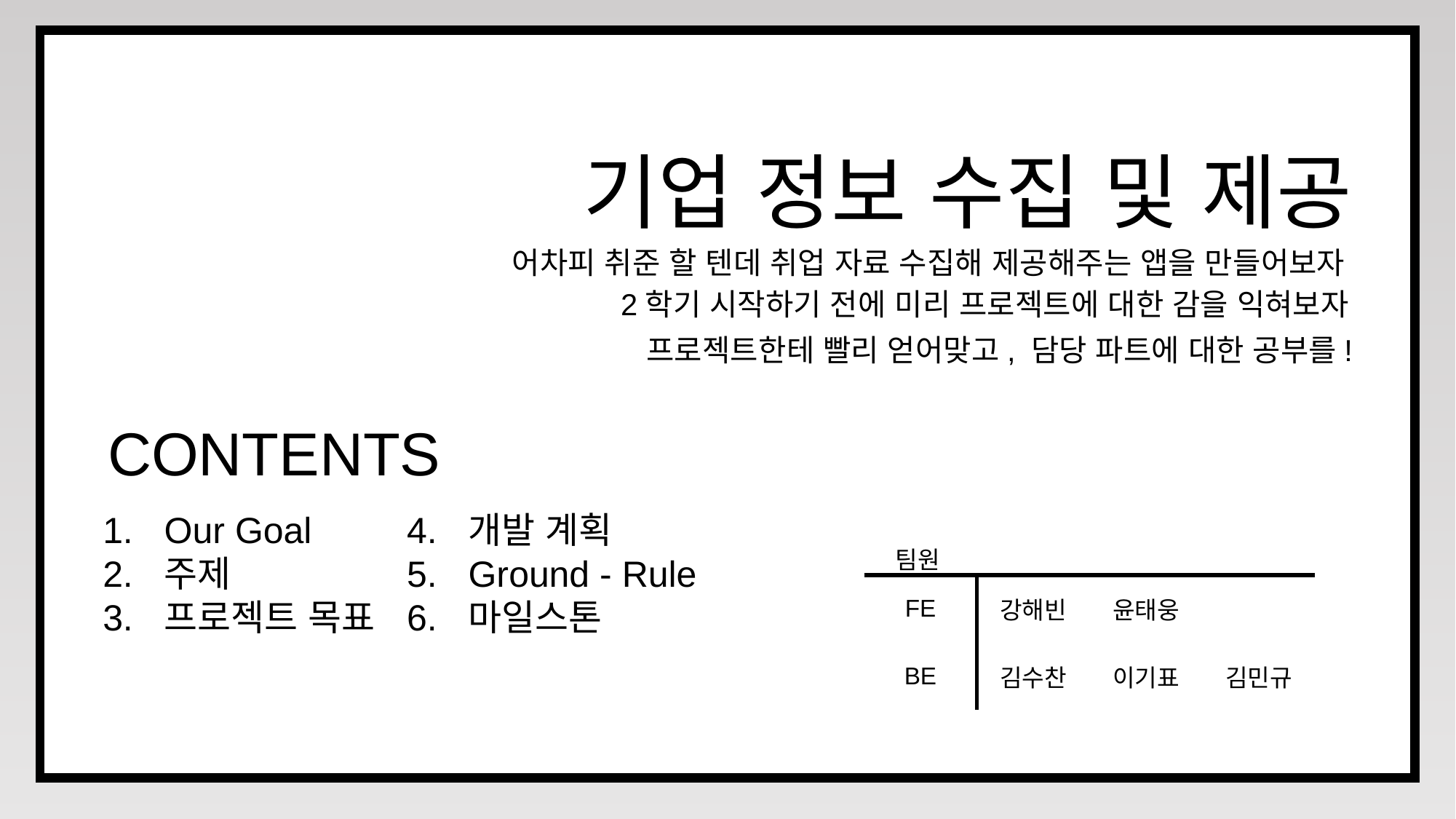

기업 정보 수집 및 제공
어차피 취준 할 텐데 취업 자료 수집해 제공해주는 앱을 만들어보자
2학기 시작하기 전에 미리 프로젝트에 대한 감을 익혀보자
프로젝트한테 빨리 얻어맞고, 담당 파트에 대한 공부를!
CONTENTS
Our Goal
주제
프로젝트 목표
개발 계획
Ground - Rule
마일스톤
| 팀원 |  |  |  |
| --- | --- | --- | --- |
| FE | 강해빈 | 윤태웅 |  |
| BE | 김수찬 | 이기표 | 김민규 |